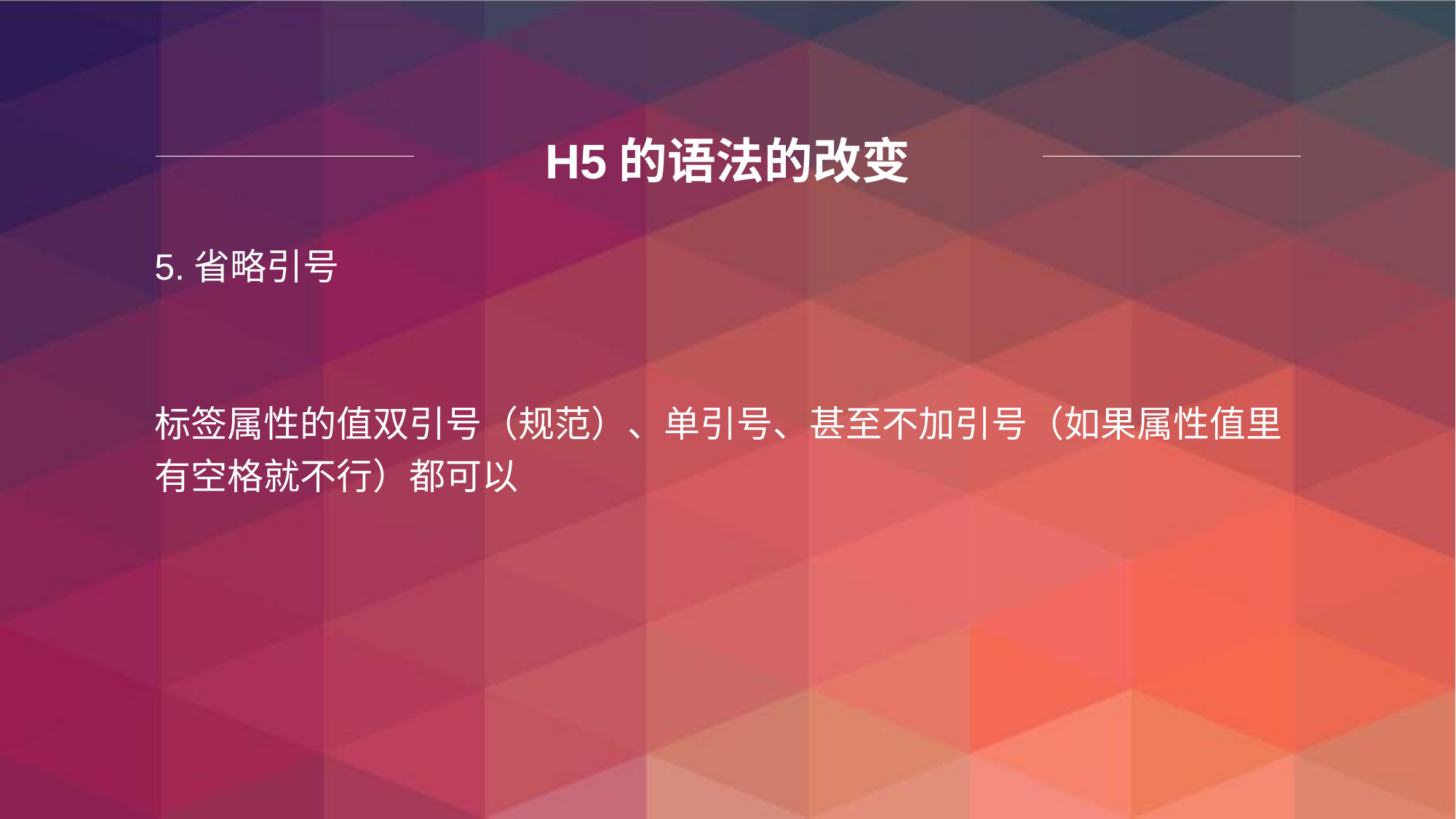

# H5的语法的改变
5.省略引号

标签属性的值双引号（规范）、单引号、甚至不加引号（如果属性值里有空格就不行）都可以